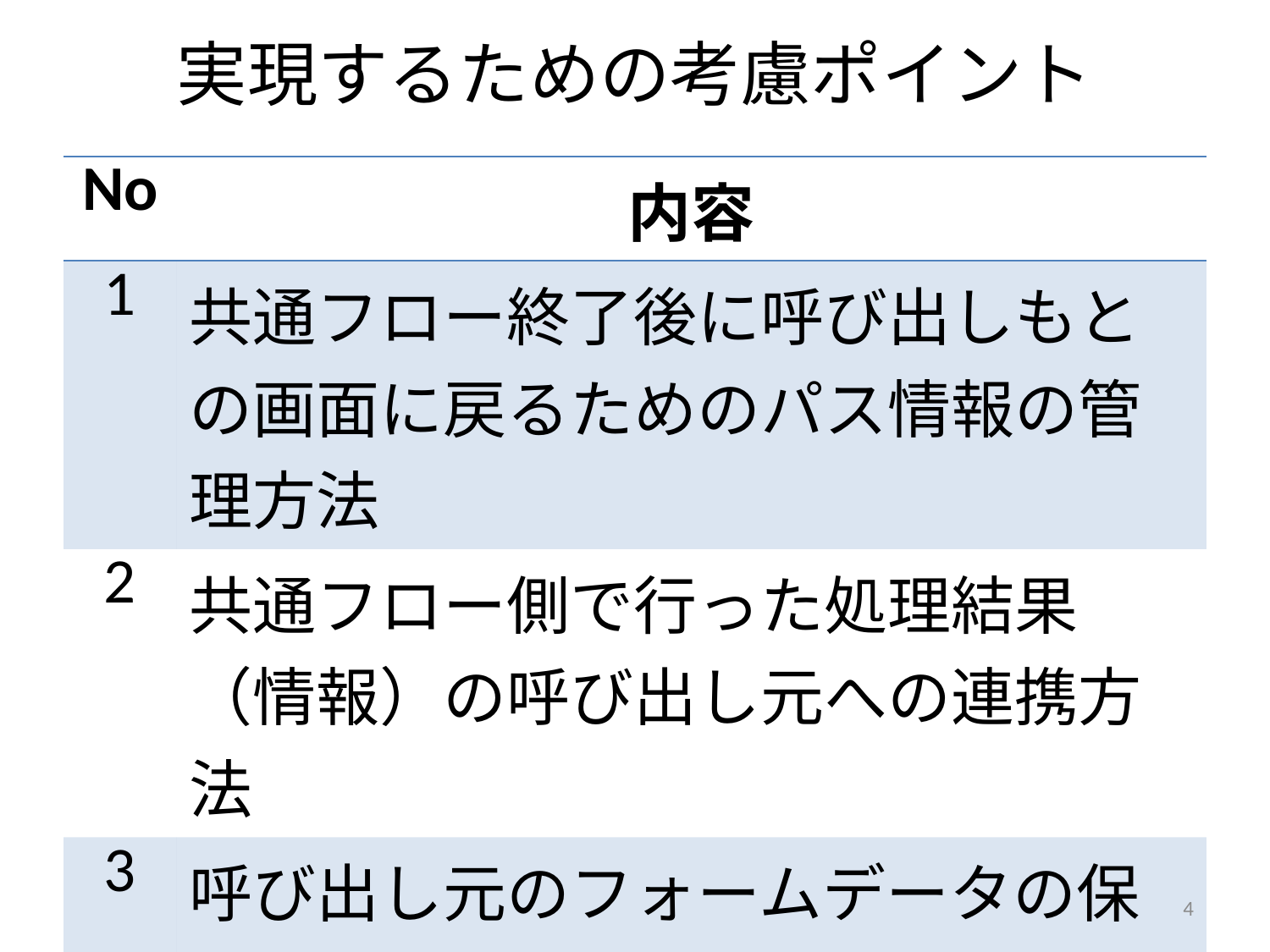

# 実現するための考慮ポイント
| No | 内容 |
| --- | --- |
| 1 | 共通フロー終了後に呼び出しもとの画面に戻るためのパス情報の管理方法 |
| 2 | 共通フロー側で行った処理結果（情報）の呼び出し元への連携方法 |
| 3 | 呼び出し元のフォームデータの保持方法 |
| 4 | 呼び出し元へ戻るパターン |
4